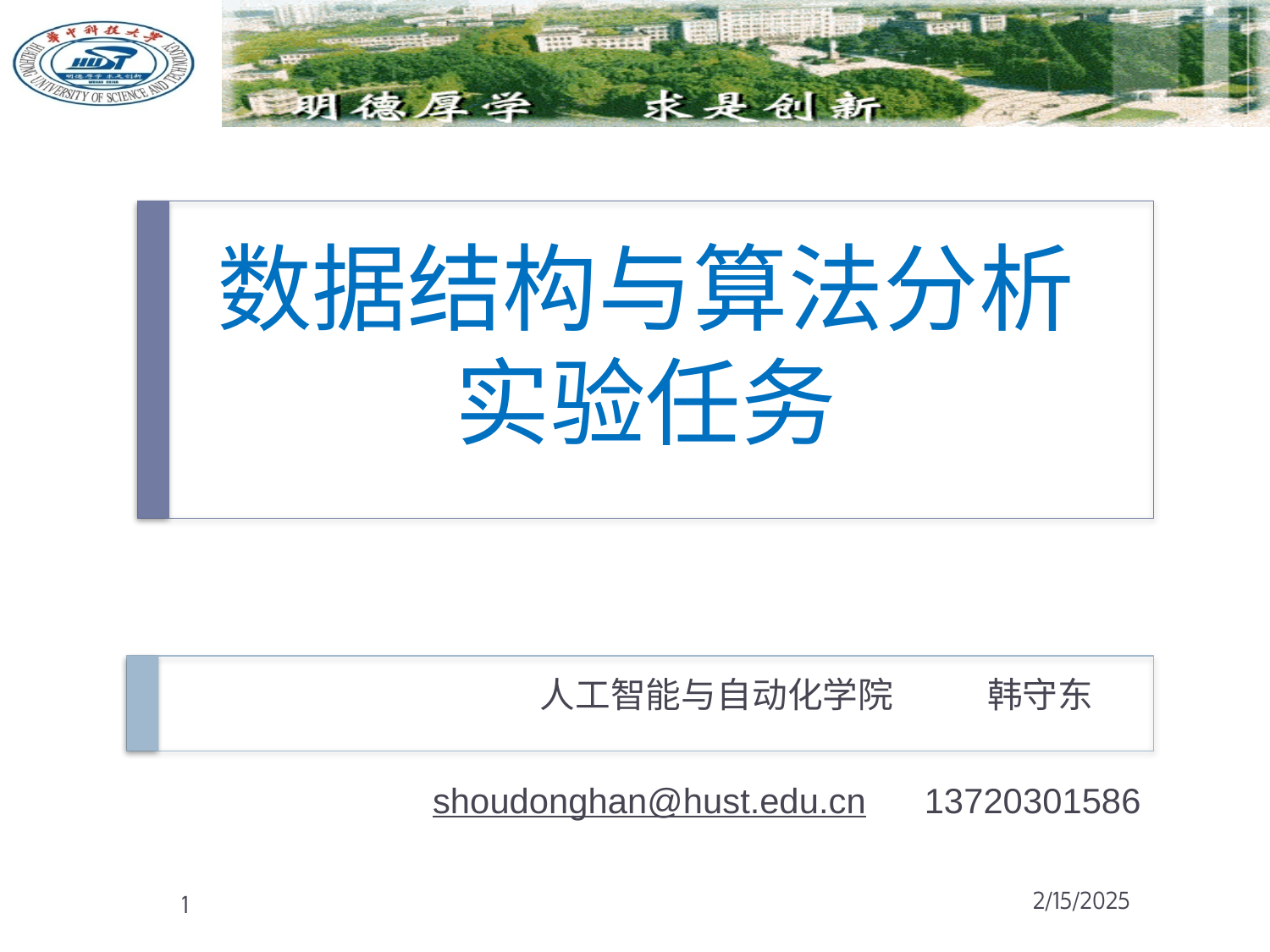

# 数据结构与算法分析 实验任务
人工智能与自动化学院            韩守东
shoudonghan@hust.edu.cn      13720301586
2/15/2025
1